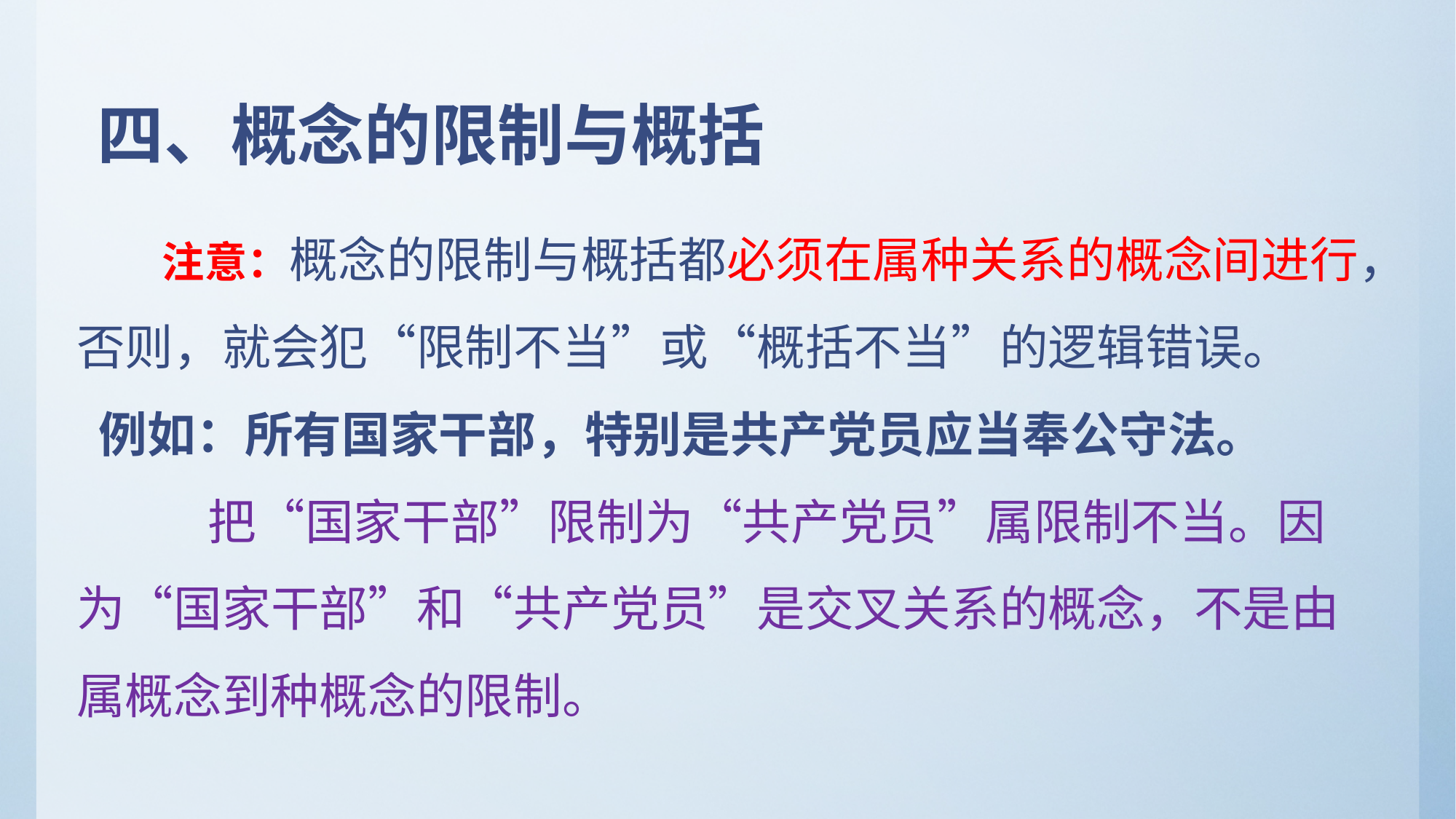

# 四、概念的限制与概括
        注意：概念的限制与概括都必须在属种关系的概念间进行，否则，就会犯“限制不当”或“概括不当”的逻辑错误。
 例如：所有国家干部，特别是共产党员应当奉公守法。
           把“国家干部”限制为“共产党员”属限制不当。因为“国家干部”和“共产党员”是交叉关系的概念，不是由属概念到种概念的限制。